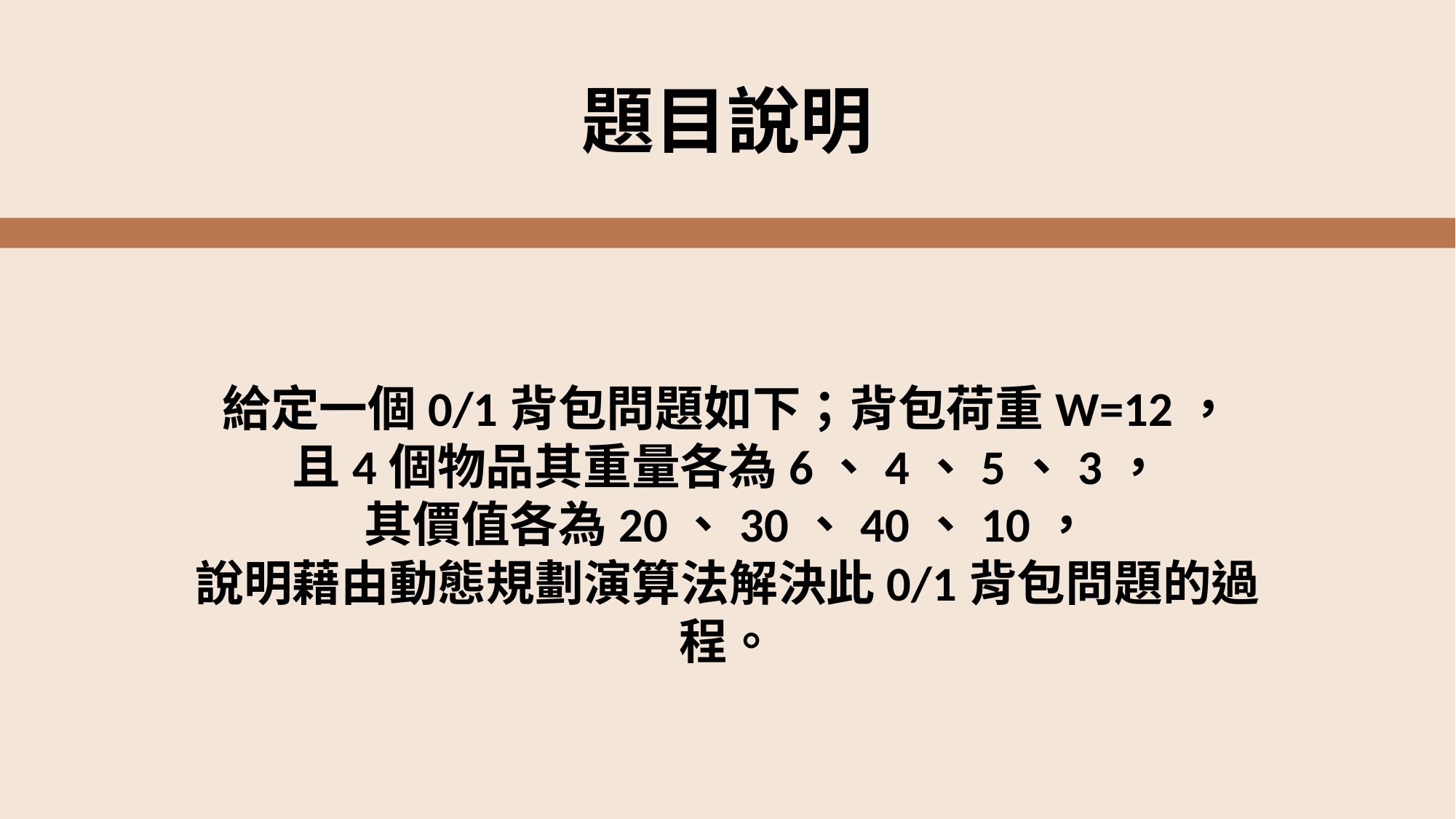

題目說明

給定一個0/1背包問題如下；背包荷重W=12，
且4個物品其重量各為6、4、5、3，
其價值各為20、30、40、10，
說明藉由動態規劃演算法解決此0/1背包問題的過程。